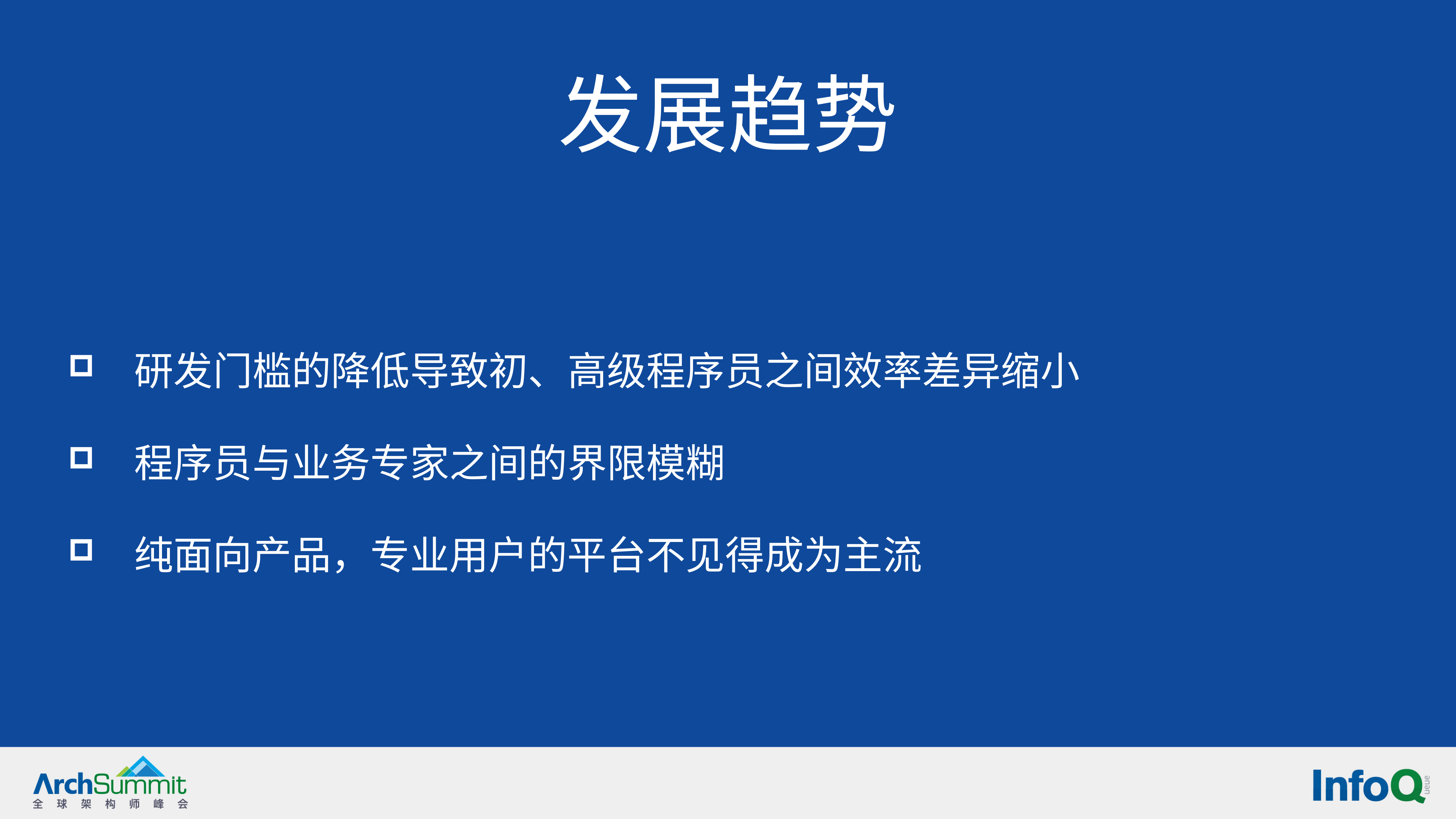

# 发展趋势
研发门槛的降低导致初、高级程序员之间效率差异缩小
程序员与业务专家之间的界限模糊
纯面向产品，专业用户的平台不见得成为主流